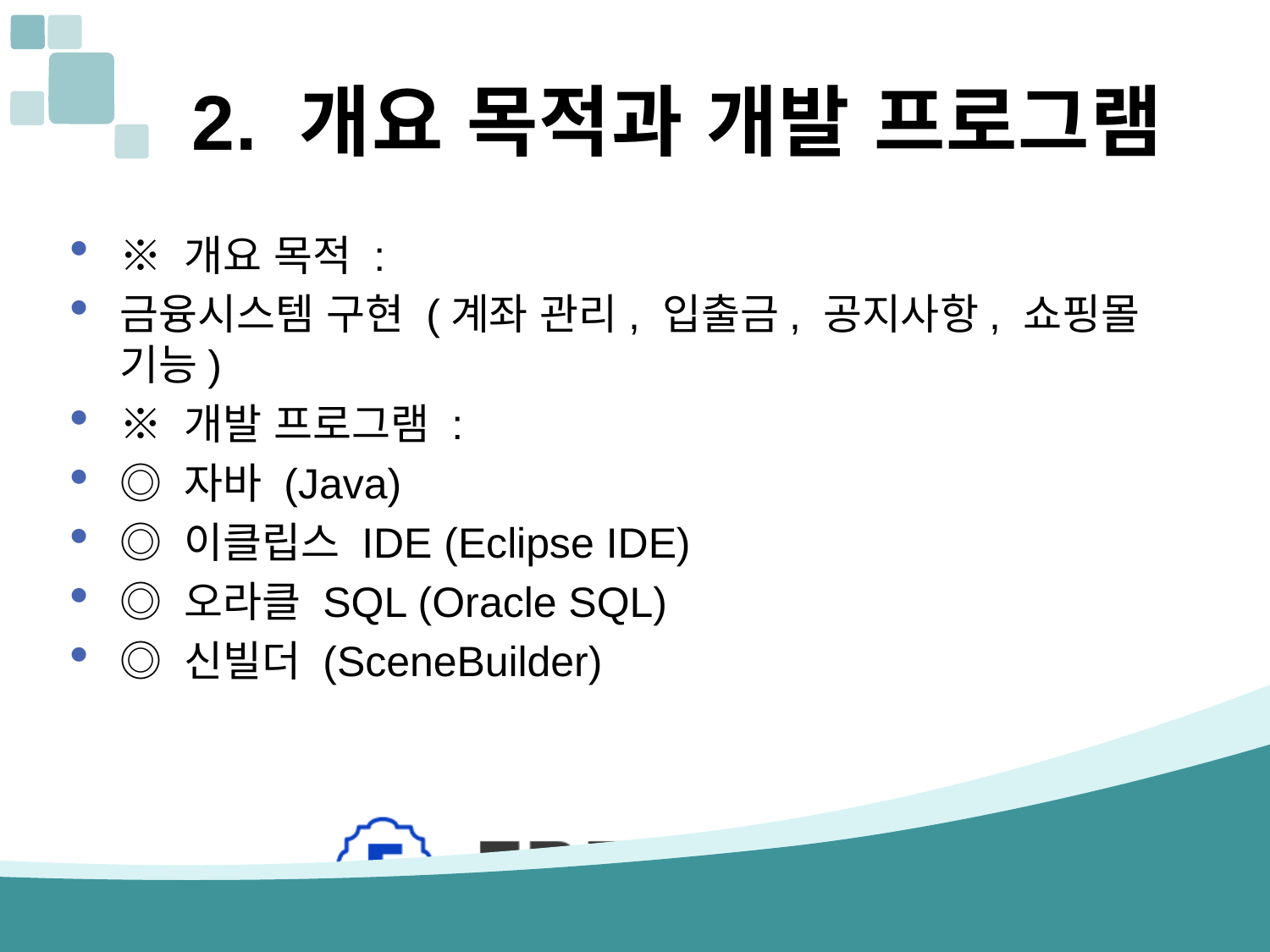

# 2. 개요 목적과 개발 프로그램
※ 개요 목적 :
금융시스템 구현 (계좌 관리, 입출금, 공지사항, 쇼핑몰 기능)
※ 개발 프로그램 :
◎ 자바 (Java)
◎ 이클립스 IDE (Eclipse IDE)
◎ 오라클 SQL (Oracle SQL)
◎ 신빌더 (SceneBuilder)